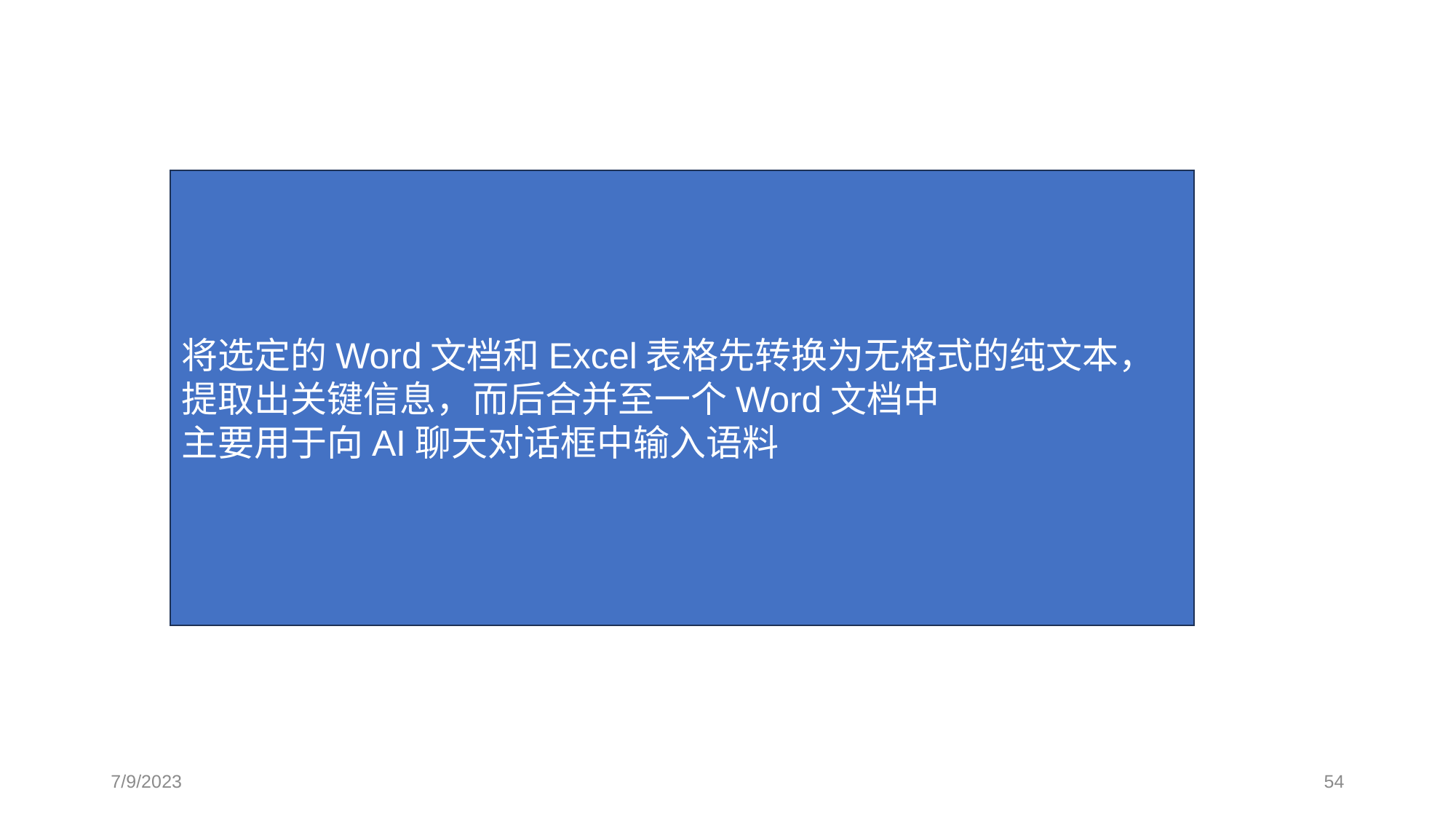

将选定的Word文档和Excel表格先转换为无格式的纯文本，提取出关键信息，而后合并至一个Word文档中
主要用于向AI聊天对话框中输入语料
7/9/2023

54